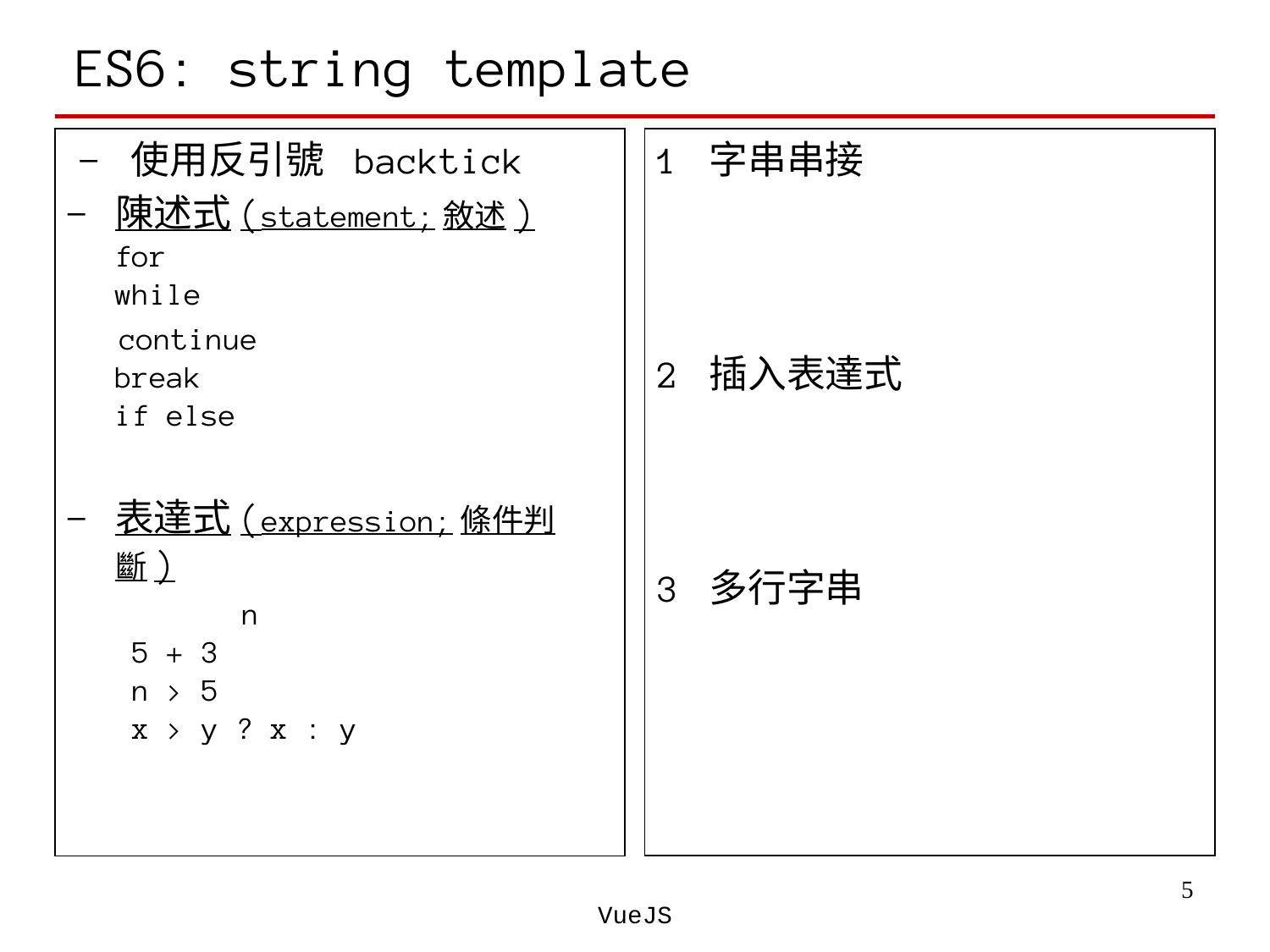

# ES6: string template
使用反引號 backtick
陳述式(statement;敘述)
for
while
   continue
break
if else

表達式(expression;條件判斷)
   	n
 5 + 3
 n > 5
 x > y ? x : y

1 字串串接

2 插入表達式

3 多行字串
5
VueJS